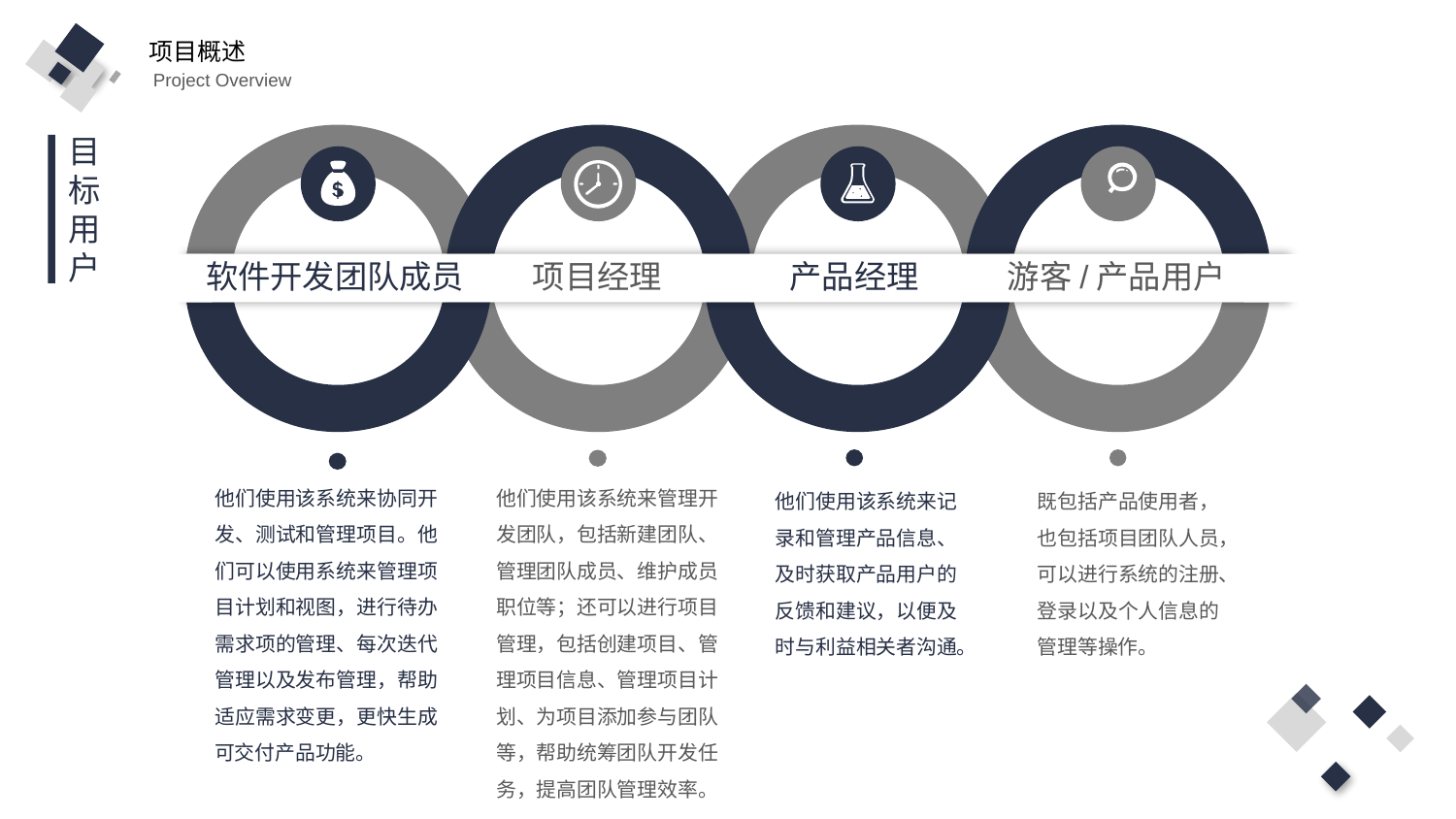

项目概述

Project Overview
目标用户

软件开发团队成员
项目经理
产品经理
游客/产品用户

他们使用该系统来协同开发、测试和管理项目。他们可以使用系统来管理项目计划和视图，进行待办需求项的管理、每次迭代管理以及发布管理，帮助适应需求变更，更快生成可交付产品功能。
他们使用该系统来管理开发团队，包括新建团队、管理团队成员、维护成员职位等；还可以进行项目管理，包括创建项目、管理项目信息、管理项目计划、为项目添加参与团队等，帮助统筹团队开发任务，提高团队管理效率。
既包括产品使用者，也包括项目团队人员，可以进行系统的注册、登录以及个人信息的管理等操作。
他们使用该系统来记录和管理产品信息、及时获取产品用户的反馈和建议，以便及时与利益相关者沟通。